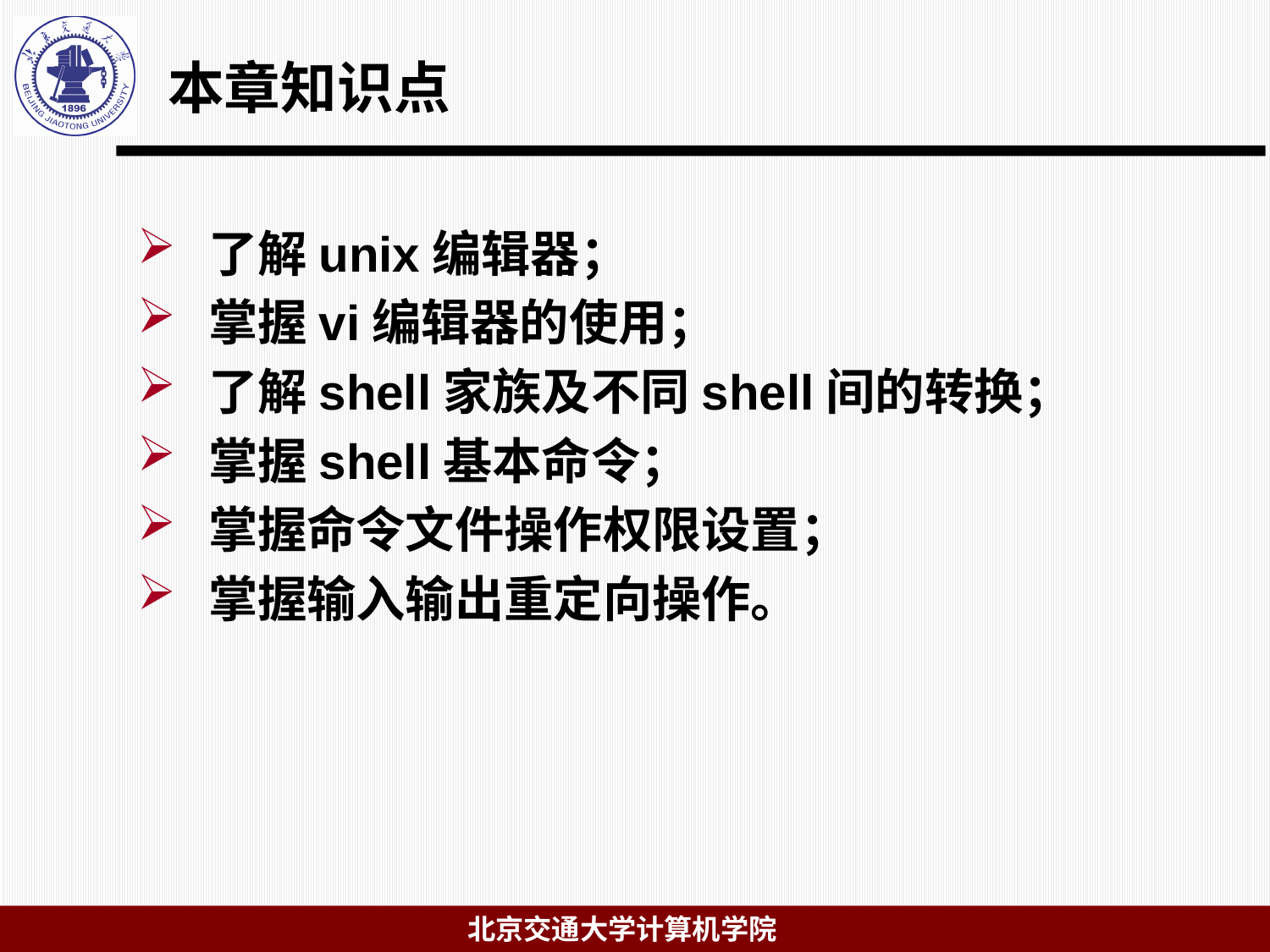

# 本章知识点
 了解unix编辑器；
 掌握vi编辑器的使用；
 了解shell家族及不同shell间的转换；
 掌握shell基本命令；
 掌握命令文件操作权限设置；
 掌握输入输出重定向操作。